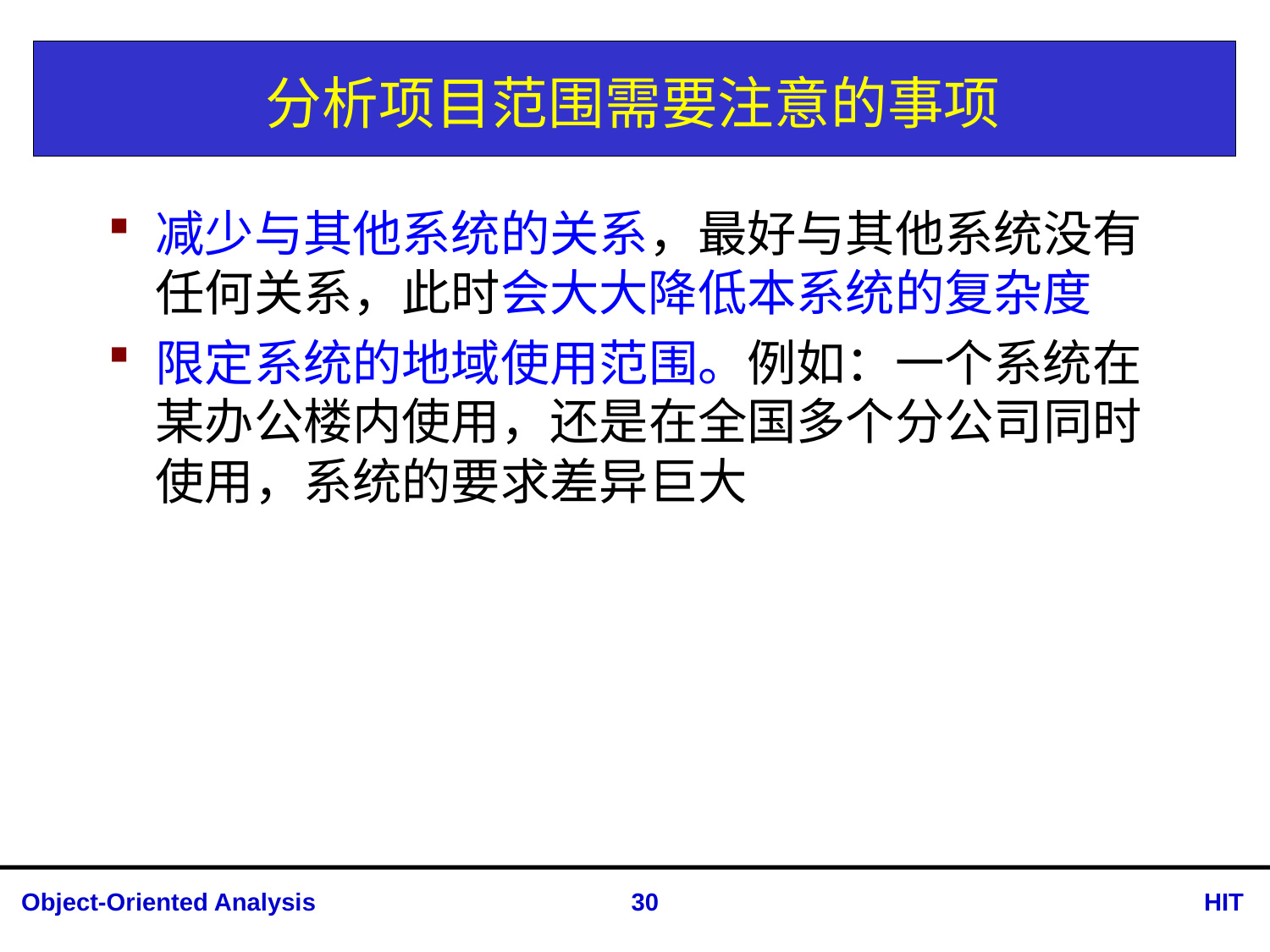

# 分析项目范围需要注意的事项
减少与其他系统的关系，最好与其他系统没有任何关系，此时会大大降低本系统的复杂度
限定系统的地域使用范围。例如：一个系统在某办公楼内使用，还是在全国多个分公司同时使用，系统的要求差异巨大